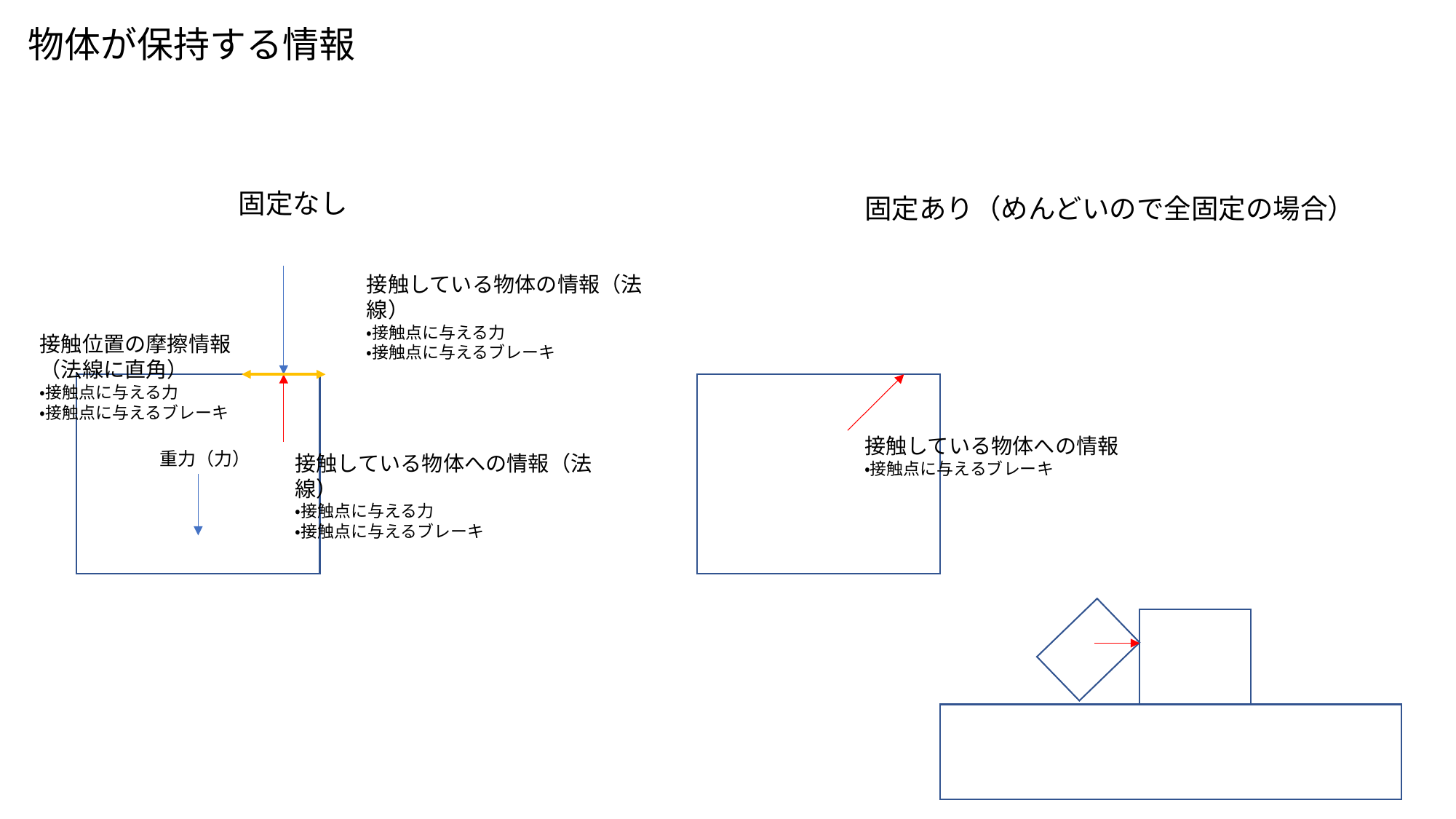

物体が保持する情報
固定なし
固定あり（めんどいので全固定の場合）
接触している物体の情報（法線）
・接触点に与える力
・接触点に与えるブレーキ
接触位置の摩擦情報（法線に直角）
・接触点に与える力
・接触点に与えるブレーキ

接触している物体への情報
・接触点に与えるブレーキ
重力（力）
接触している物体への情報（法線）
・接触点に与える力
・接触点に与えるブレーキ